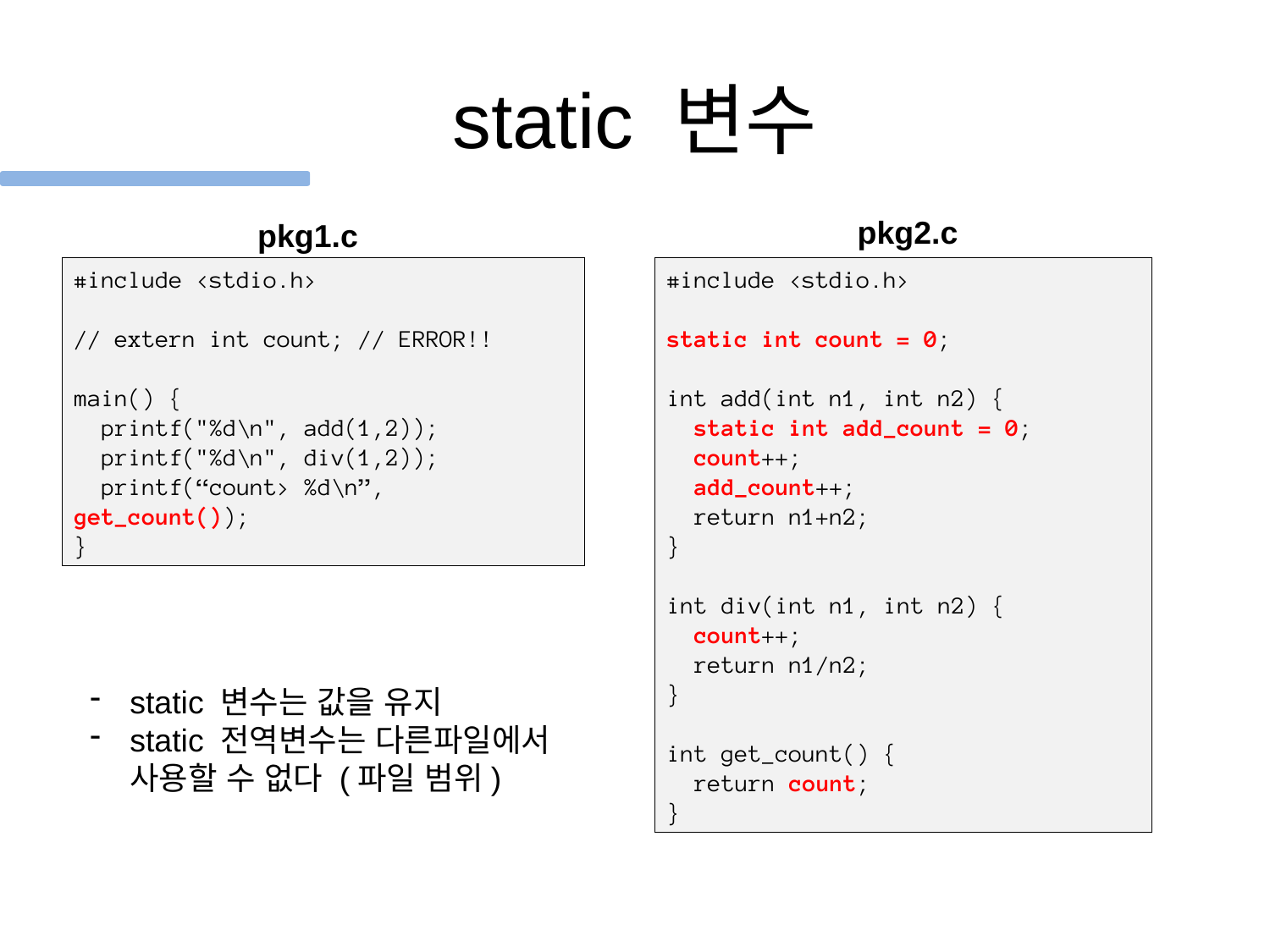

# static 변수

pkg2.c
pkg1.c
#include <stdio.h>

// extern int count; // ERROR!!

main() {
  printf("%d\n", add(1,2));
  printf("%d\n", div(1,2));
  printf(“count> %d\n”, get_count());
}
#include <stdio.h>

static int count = 0;

int add(int n1, int n2) {
  static int add_count = 0;
  count++;
  add_count++;
  return n1+n2;
}

int div(int n1, int n2) {
  count++;
  return n1/n2;
}

int get_count() {
  return count;
}
static 변수는 값을 유지
static 전역변수는 다른파일에서
사용할 수 없다 (파일 범위)